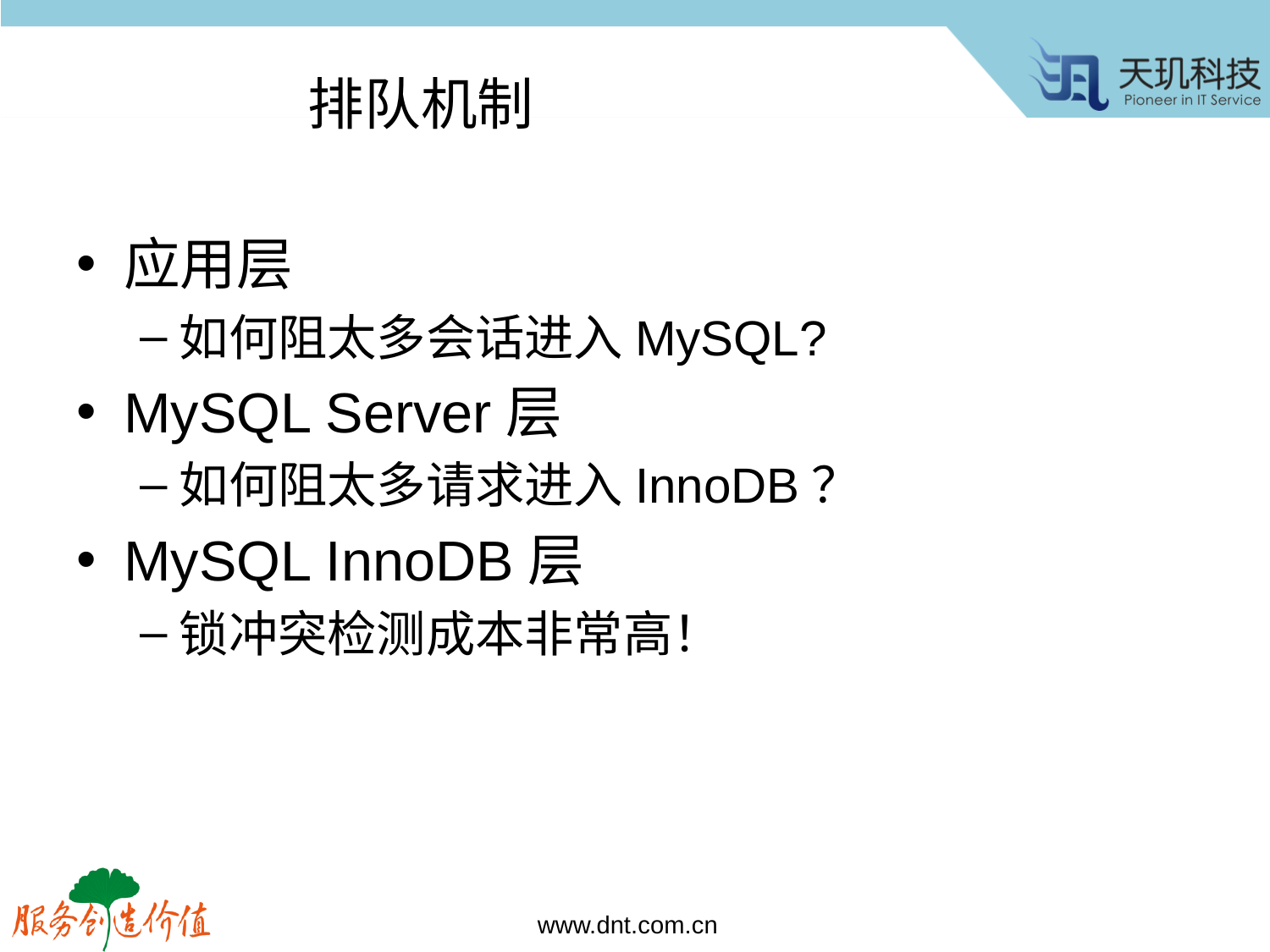

# 排队机制
应用层
如何阻太多会话进入MySQL?
MySQL Server层
如何阻太多请求进入InnoDB？
MySQL InnoDB层
锁冲突检测成本非常高！